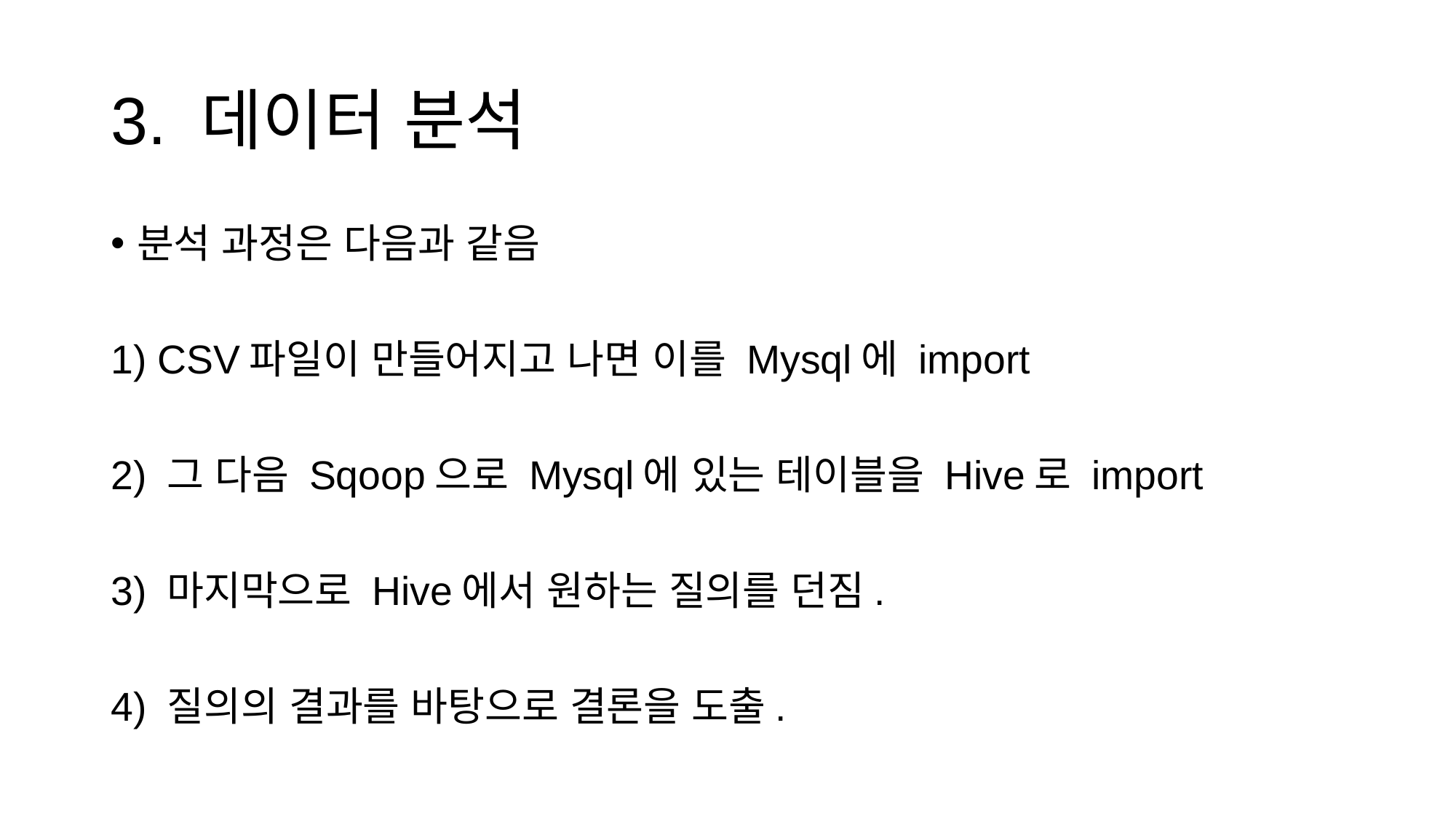

# 3. 데이터 분석
분석 과정은 다음과 같음

1) CSV파일이 만들어지고 나면 이를 Mysql에 import

2) 그 다음 Sqoop으로 Mysql에 있는 테이블을 Hive로 import

3) 마지막으로 Hive에서 원하는 질의를 던짐.

4) 질의의 결과를 바탕으로 결론을 도출.